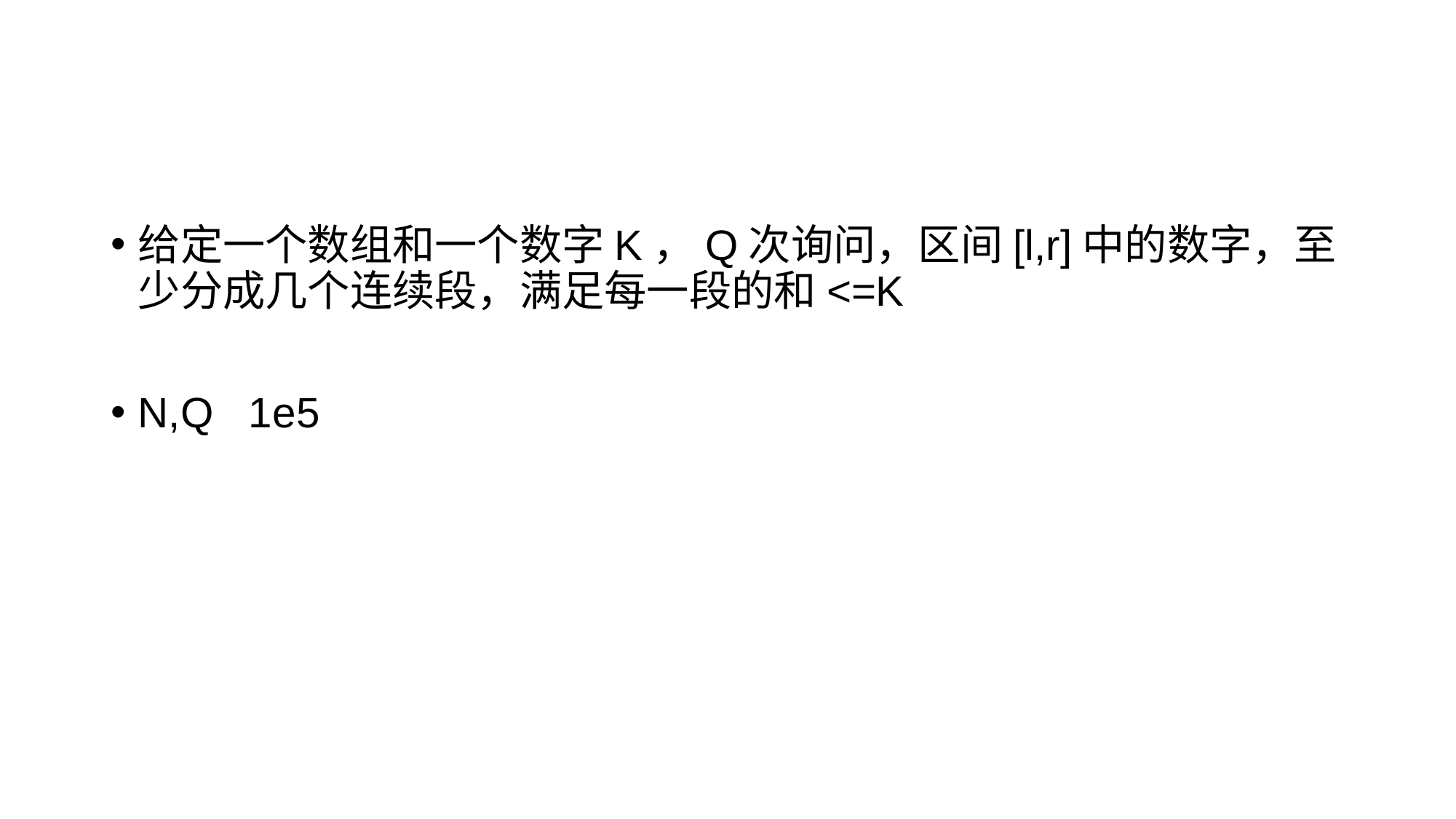

给定一个数组和一个数字K，Q次询问，区间[l,r]中的数字，至少分成几个连续段，满足每一段的和<=K

N,Q   1e5